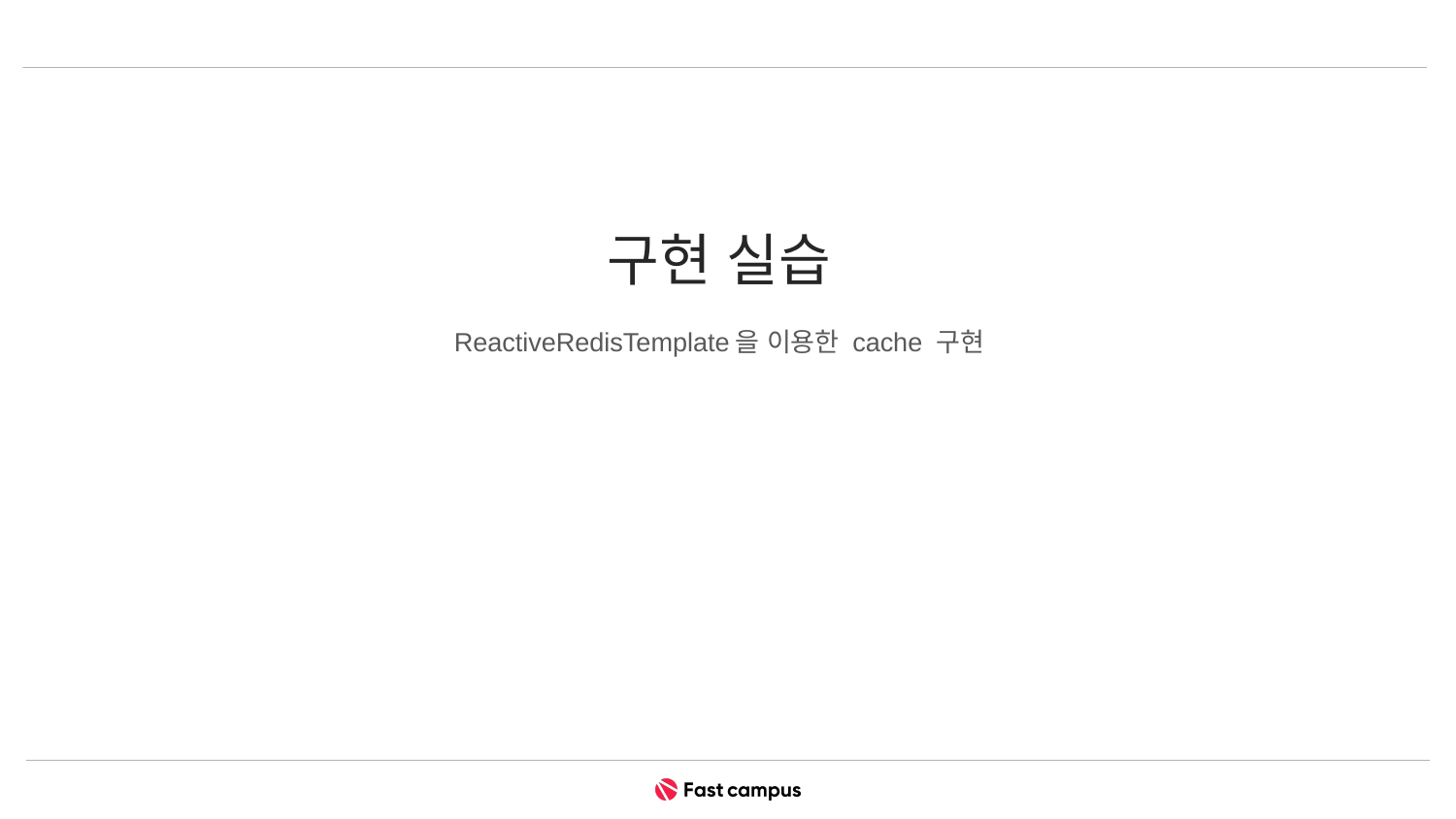

# 구현 실습
ReactiveRedisTemplate을 이용한 cache 구현